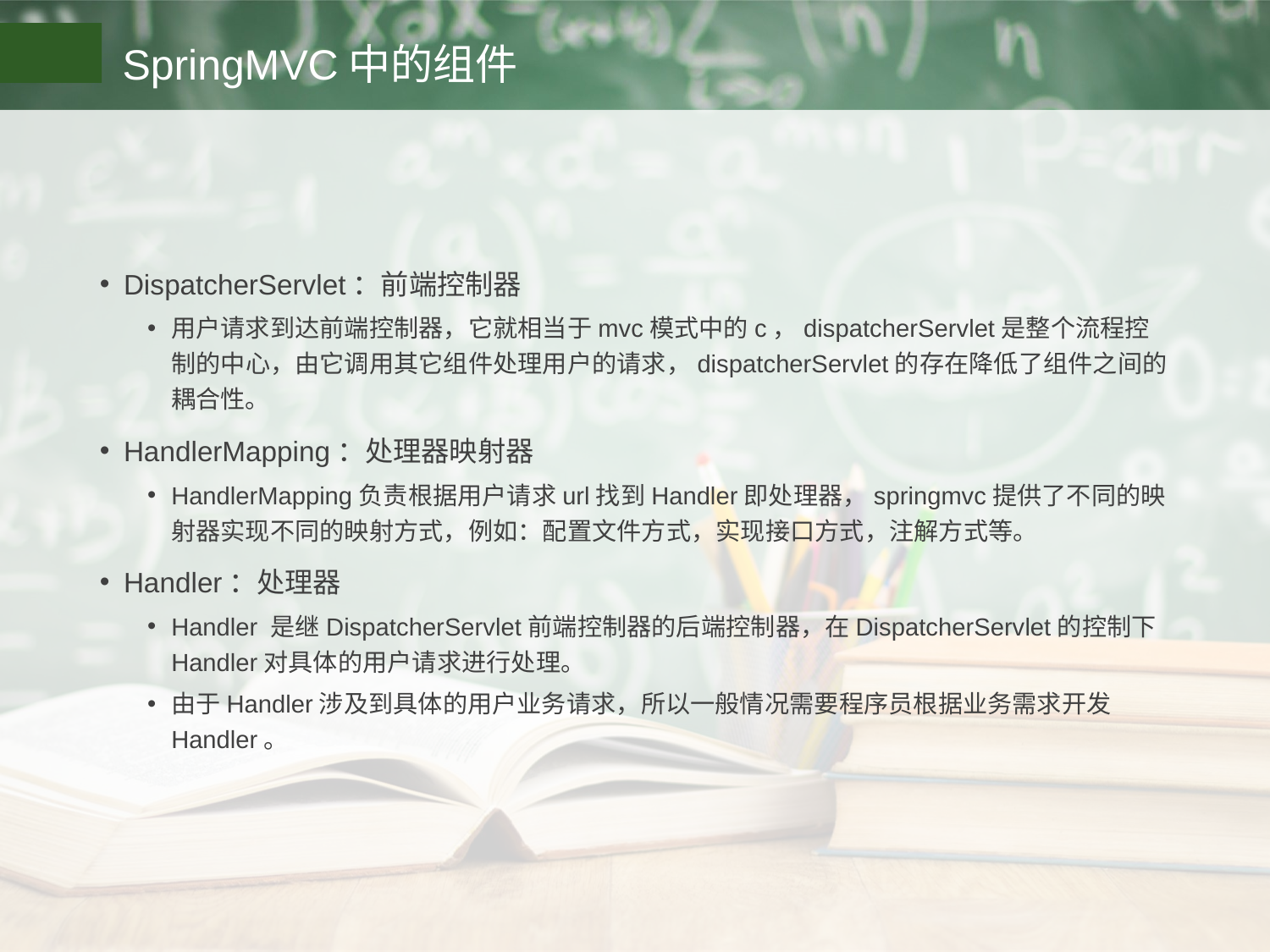

# SpringMVC中的组件
DispatcherServlet：前端控制器
用户请求到达前端控制器，它就相当于mvc模式中的c，dispatcherServlet是整个流程控制的中心，由它调用其它组件处理用户的请求，dispatcherServlet的存在降低了组件之间的耦合性。
HandlerMapping：处理器映射器
HandlerMapping负责根据用户请求url找到Handler即处理器，springmvc提供了不同的映射器实现不同的映射方式，例如：配置文件方式，实现接口方式，注解方式等。
Handler：处理器
Handler 是继DispatcherServlet前端控制器的后端控制器，在DispatcherServlet的控制下Handler对具体的用户请求进行处理。
由于Handler涉及到具体的用户业务请求，所以一般情况需要程序员根据业务需求开发Handler。